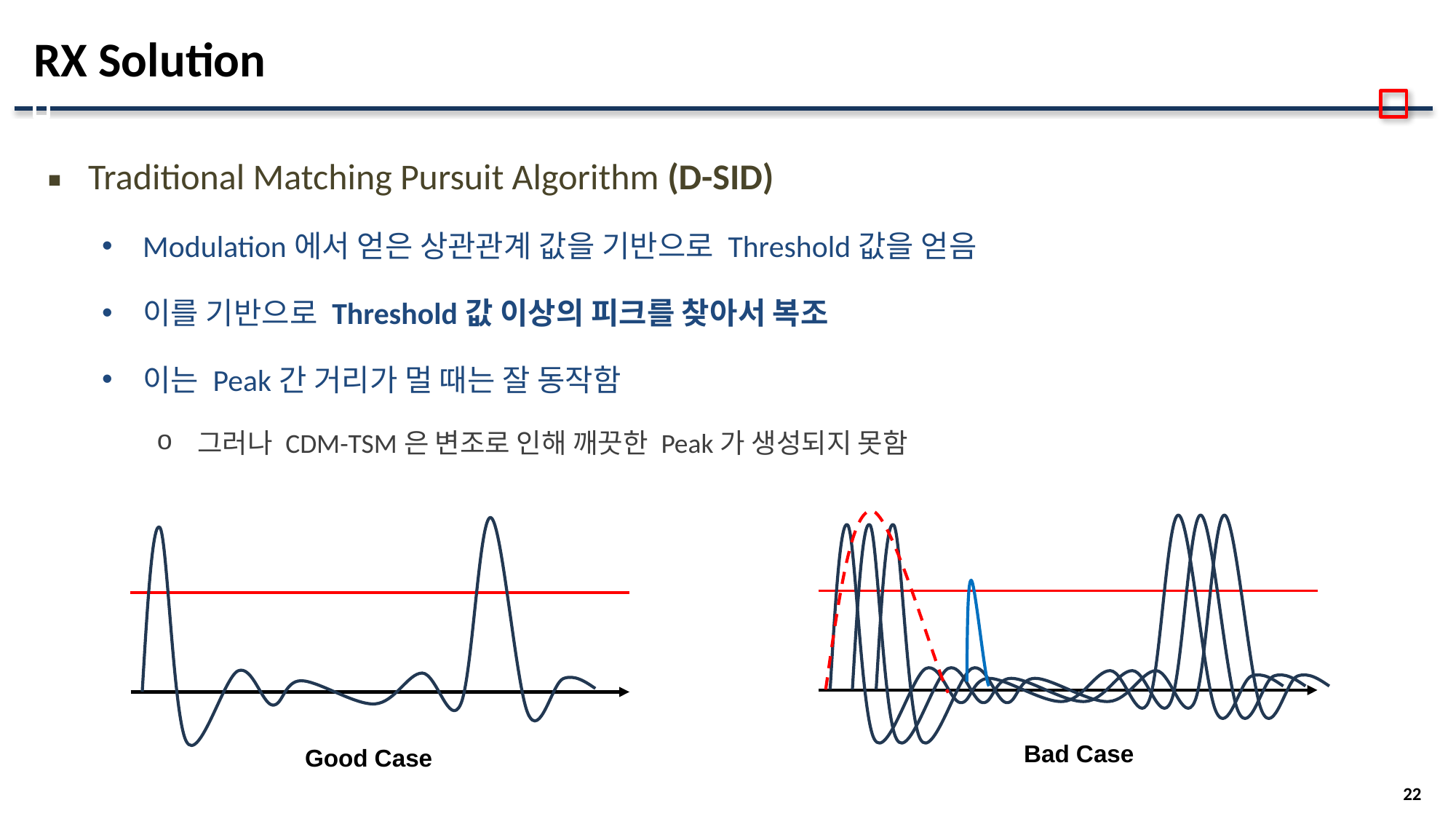

# RX Solution
Traditional Matching Pursuit Algorithm (D-SID)
Modulation에서 얻은 상관관계 값을 기반으로 Threshold값을 얻음
이를 기반으로 Threshold값 이상의 피크를 찾아서 복조
이는 Peak간 거리가 멀 때는 잘 동작함
그러나 CDM-TSM은 변조로 인해 깨끗한 Peak가 생성되지 못함

Bad Case
Good Case
22